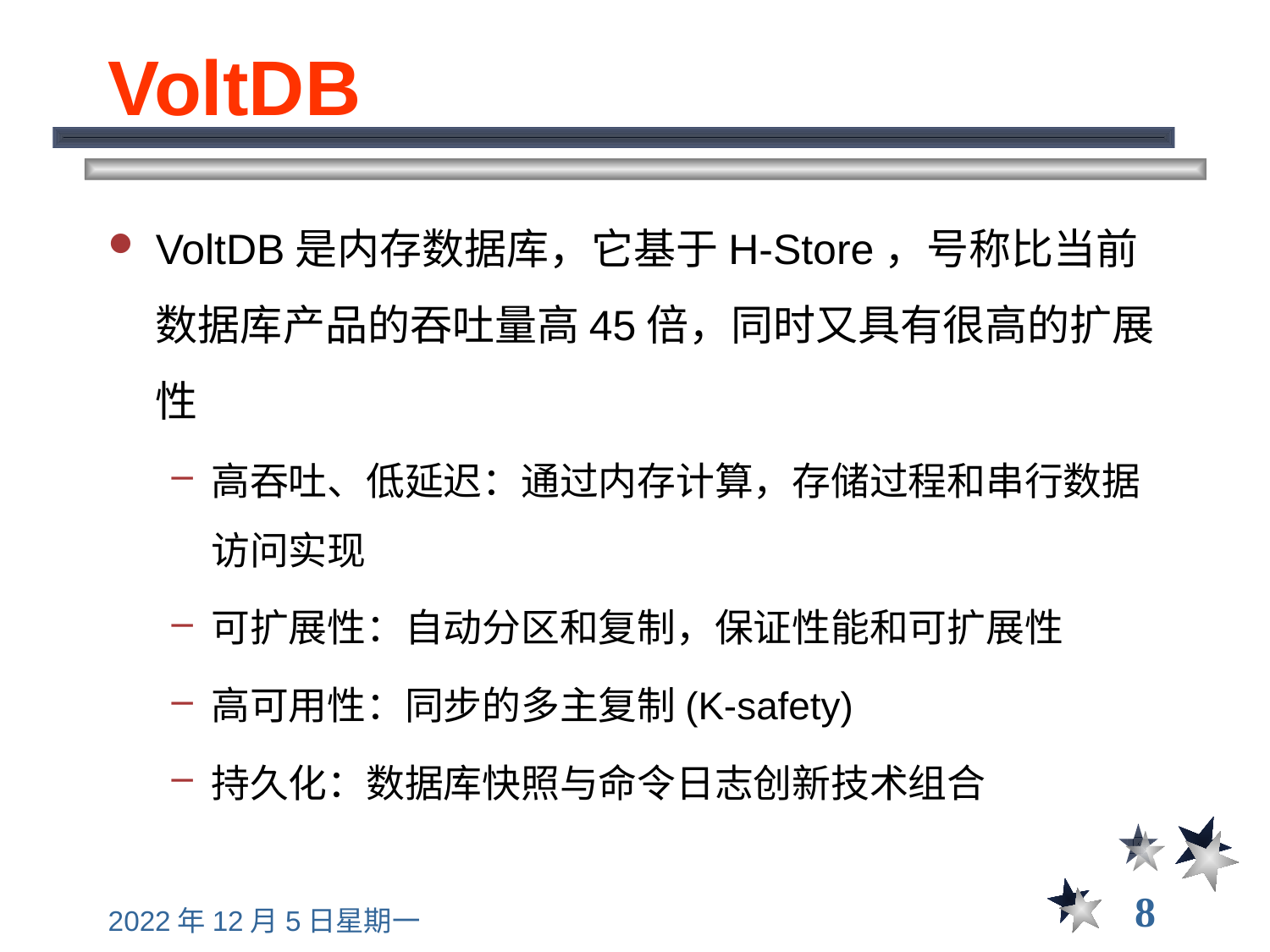

# VoltDB
VoltDB是内存数据库，它基于H-Store，号称比当前数据库产品的吞吐量高45倍，同时又具有很高的扩展性
高吞吐、低延迟：通过内存计算，存储过程和串行数据访问实现
可扩展性：自动分区和复制，保证性能和可扩展性
高可用性：同步的多主复制(K-safety)
持久化：数据库快照与命令日志创新技术组合
8
2022年12月5日星期一
大数据管理----前言